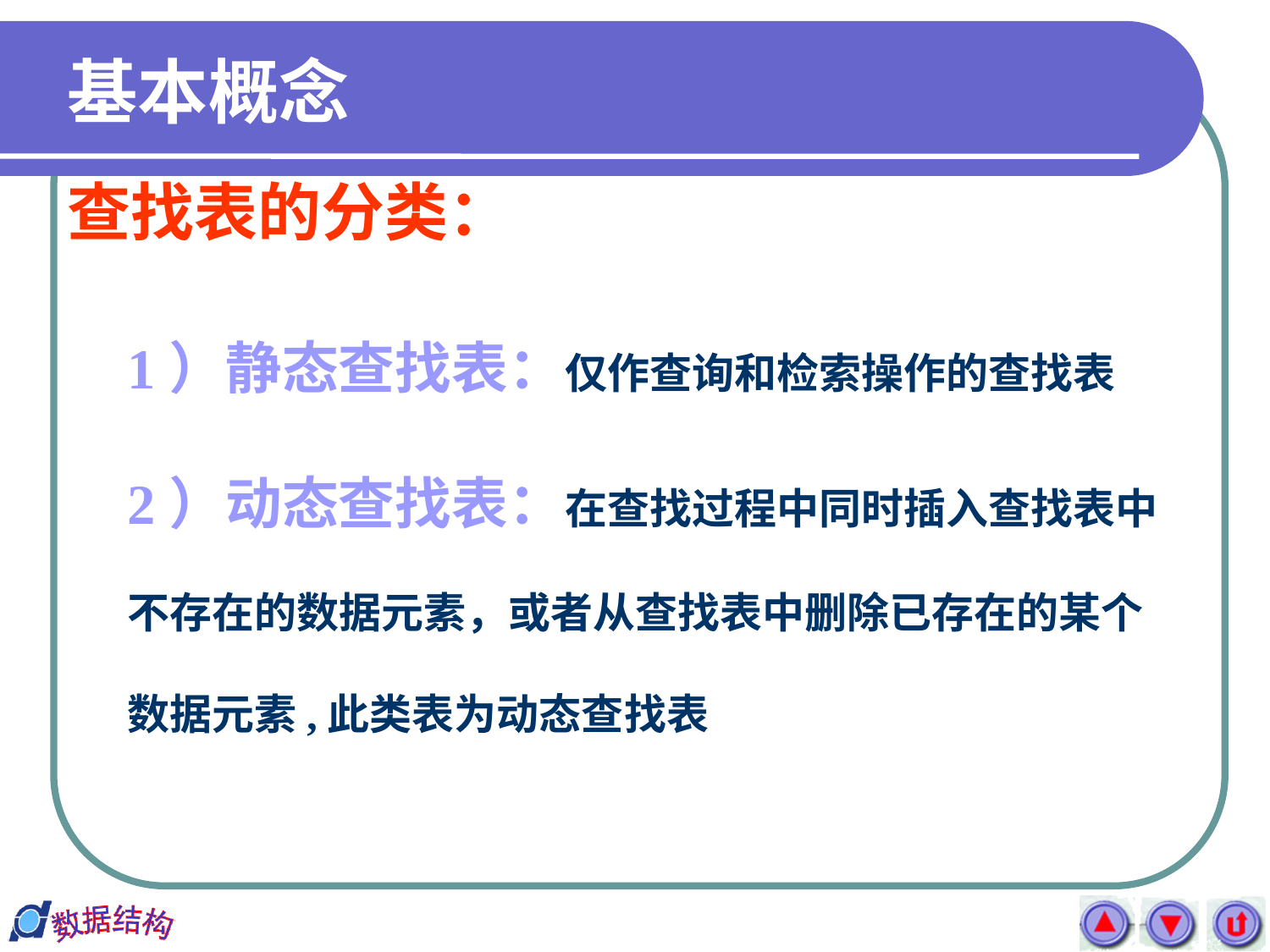

基本概念
查找表的分类：
1）静态查找表：仅作查询和检索操作的查找表

2）动态查找表：在查找过程中同时插入查找表中

不存在的数据元素，或者从查找表中删除已存在的某个

数据元素,此类表为动态查找表